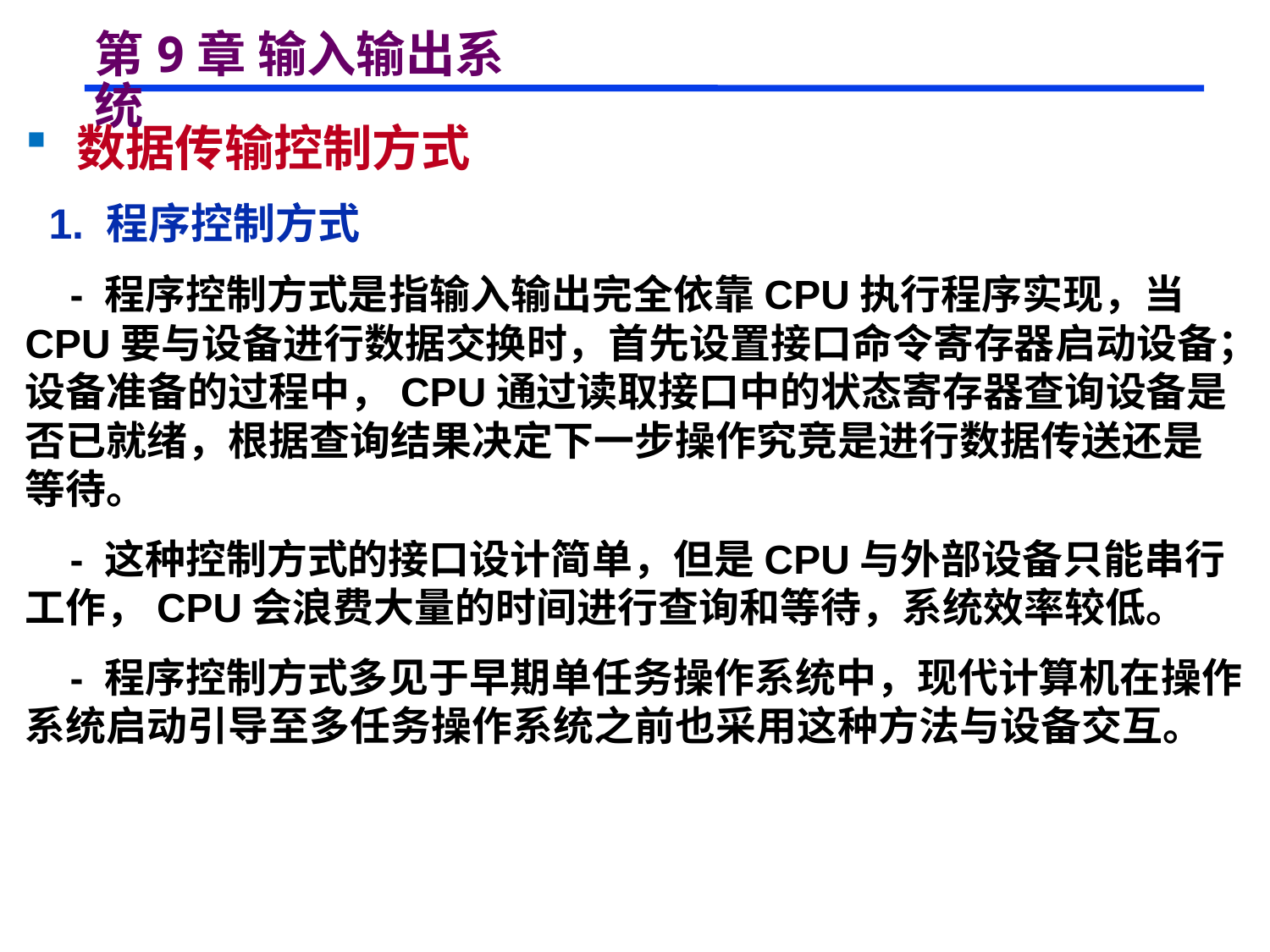

# 第9章 输入输出系统
 数据传输控制方式
  1. 程序控制方式
    - 程序控制方式是指输入输出完全依靠CPU执行程序实现，当CPU要与设备进行数据交换时，首先设置接口命令寄存器启动设备；设备准备的过程中，CPU通过读取接口中的状态寄存器查询设备是否已就绪，根据查询结果决定下一步操作究竞是进行数据传送还是等待。
    - 这种控制方式的接口设计简单，但是CPU与外部设备只能串行工作，CPU会浪费大量的时间进行查询和等待，系统效率较低。
    - 程序控制方式多见于早期单任务操作系统中，现代计算机在操作系统启动引导至多任务操作系统之前也采用这种方法与设备交互。